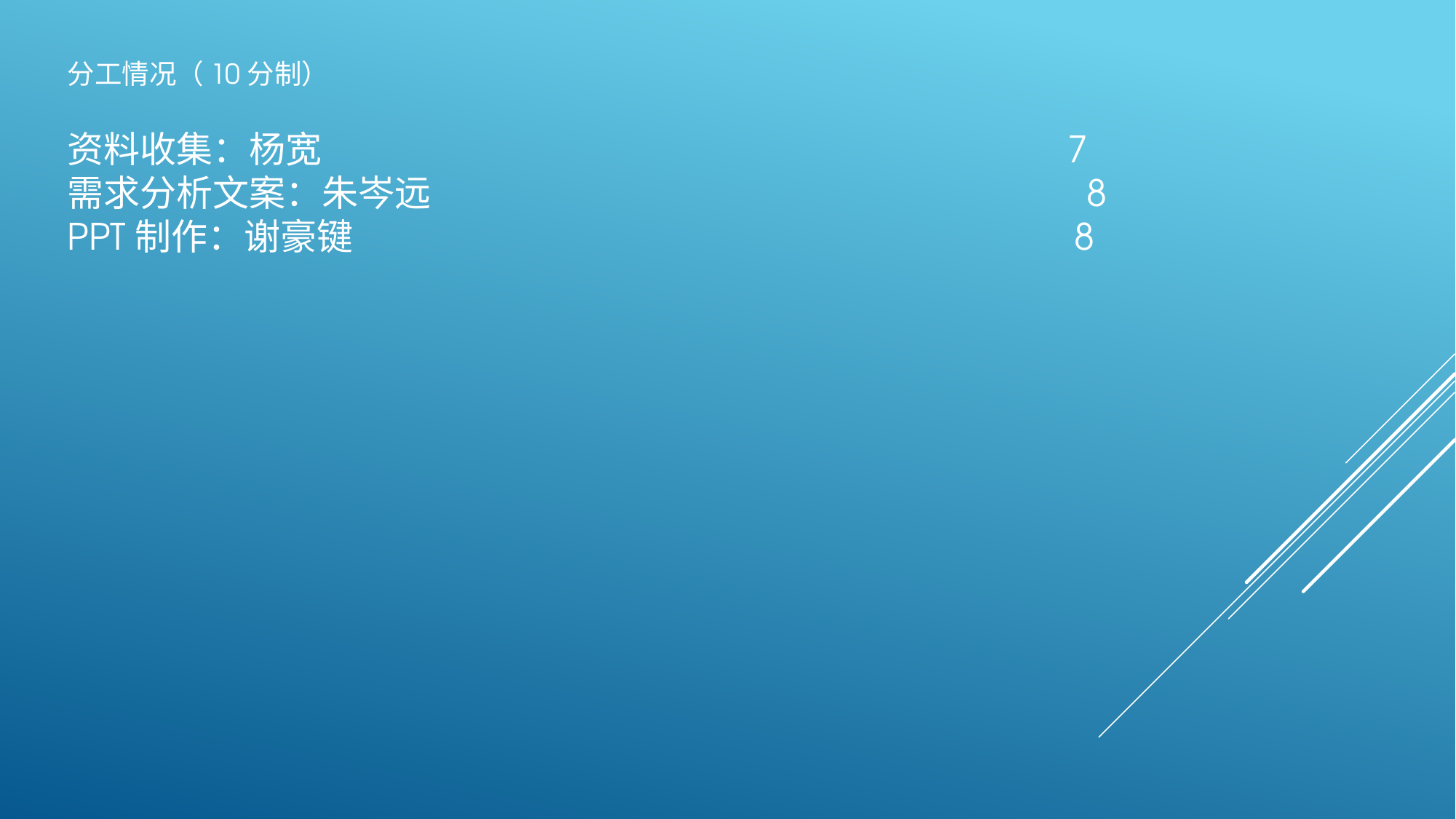

分工情况（10分制）
资料收集：杨宽                                                                                          7
需求分析文案：朱岑远                                                                               8
PPT制作：谢豪键                                                                                       8